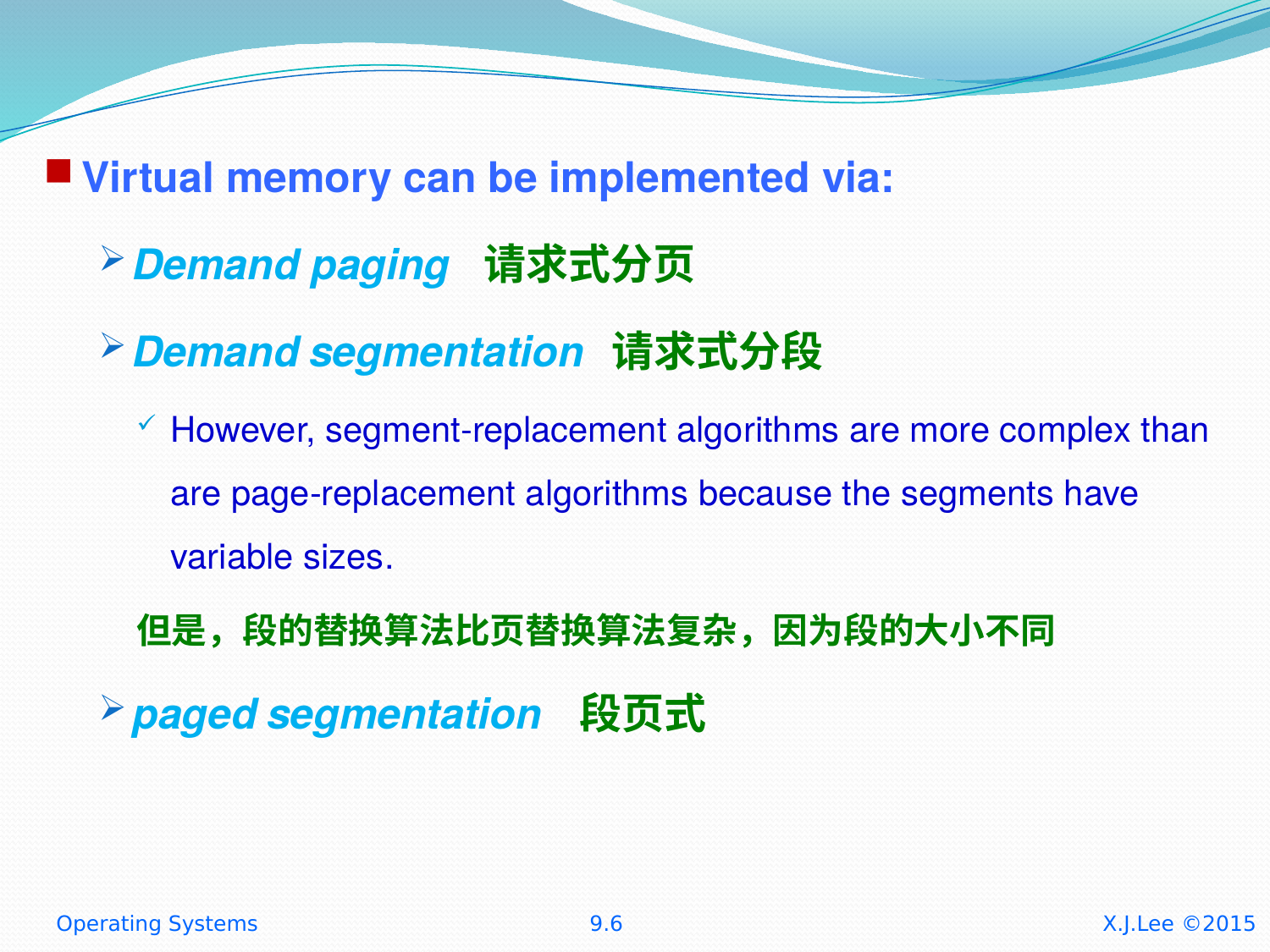

Virtual memory can be implemented via:
Demand paging  请求式分页
Demand segmentation  请求式分段
However, segment-replacement algorithms are more complex than are page-replacement algorithms because the segments have variable sizes.
但是，段的替换算法比页替换算法复杂，因为段的大小不同
paged segmentation   段页式
Operating Systems
9.6
X.J.Lee ©2015